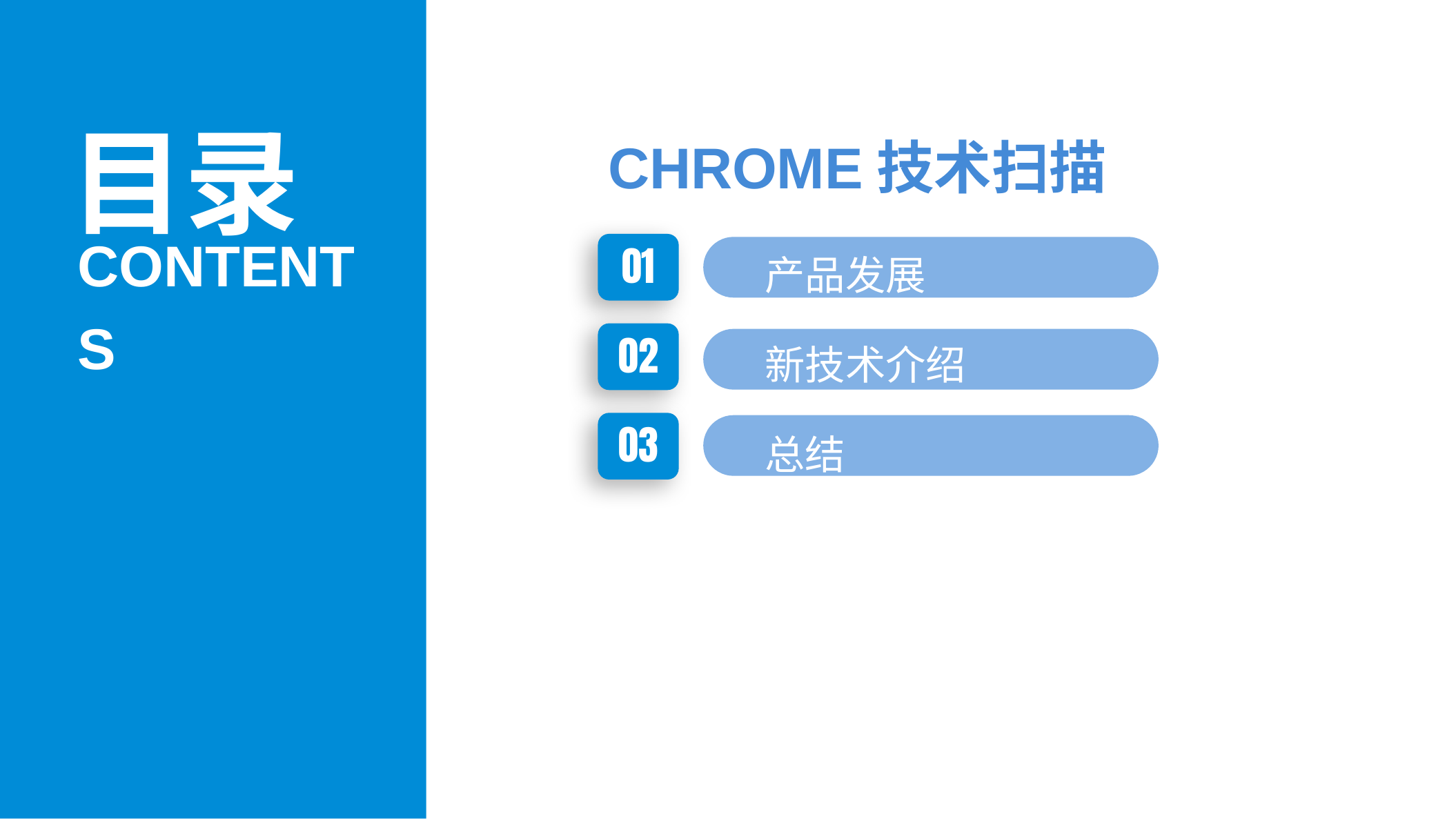

目录
chrome技术扫描
contents
01
产品发展

02
新技术介绍

03
总结

总结
总结